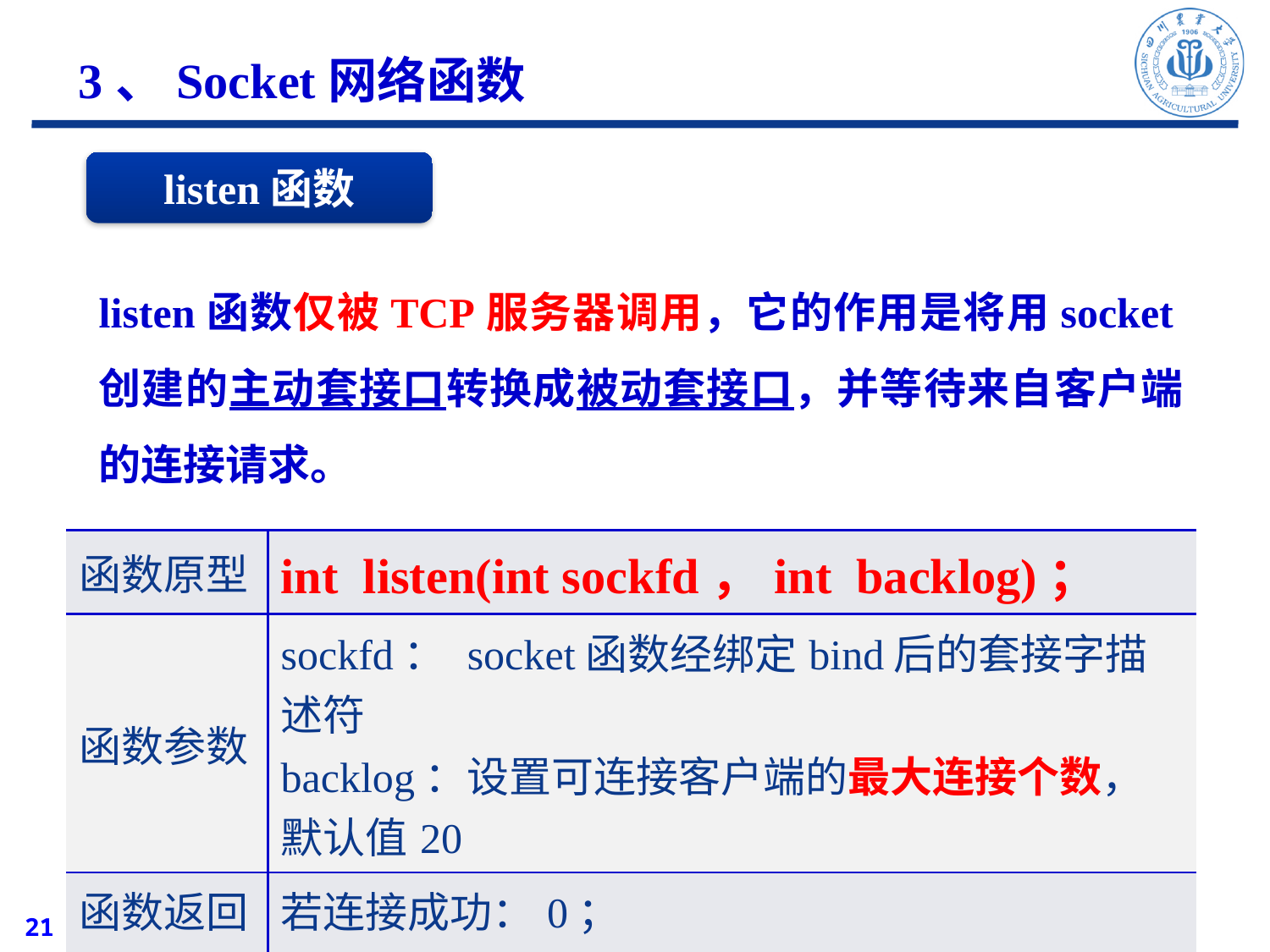

3、Socket网络函数
listen函数
listen函数仅被TCP服务器调用，它的作用是将用socket创建的主动套接口转换成被动套接口，并等待来自客户端的连接请求。
| 函数原型 | int listen(int sockfd，int backlog)； |
| --- | --- |
| 函数参数 | sockfd： socket函数经绑定bind后的套接字描述符 backlog：设置可连接客户端的最大连接个数，默认值20 |
| 函数返回值 | 若连接成功：0； 出错：-1 |